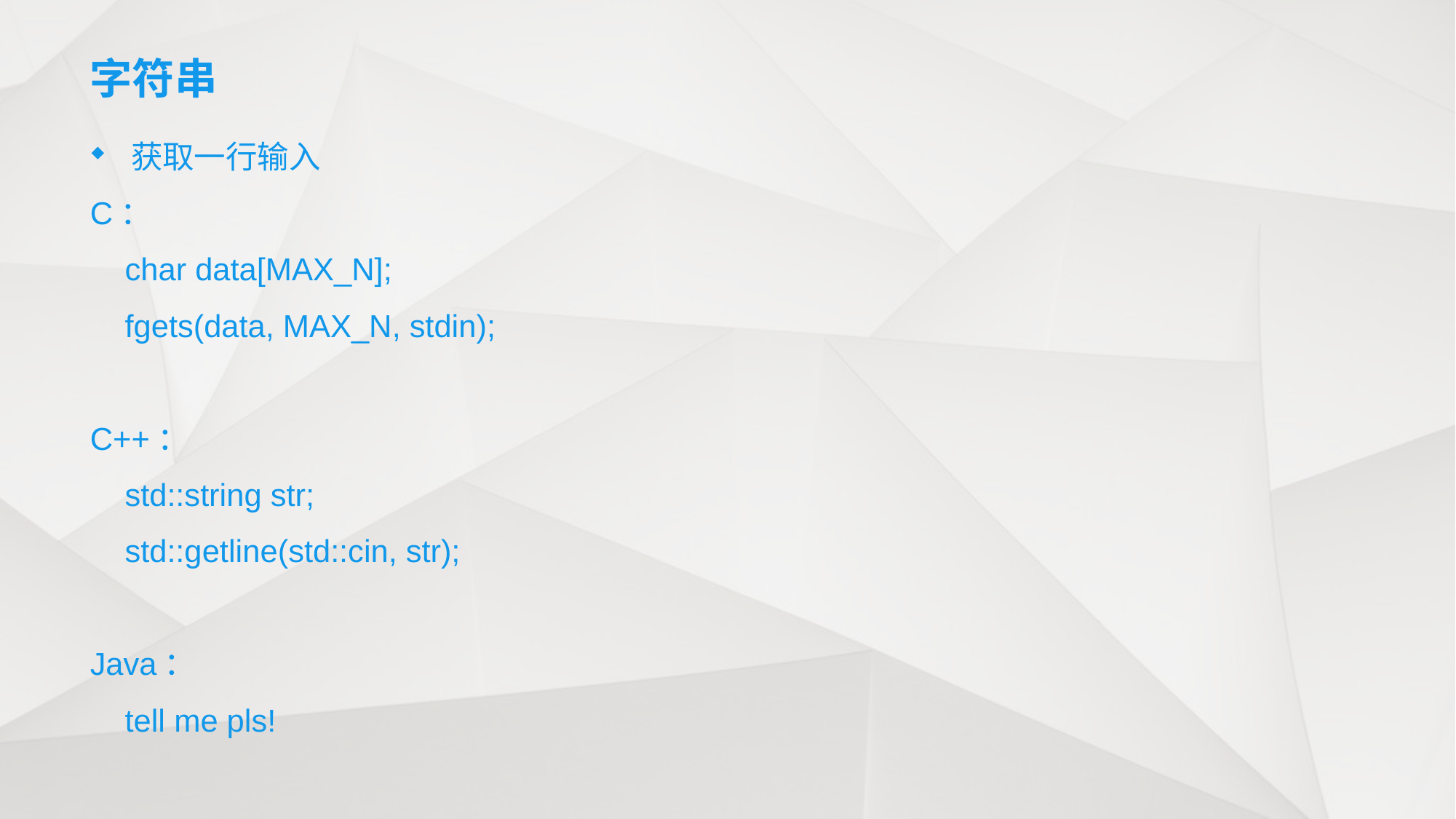

# 字符串
获取一行输入
C：
    char data[MAX_N];
    fgets(data, MAX_N, stdin);

C++：
    std::string str;
    std::getline(std::cin, str);

Java：
    tell me pls!